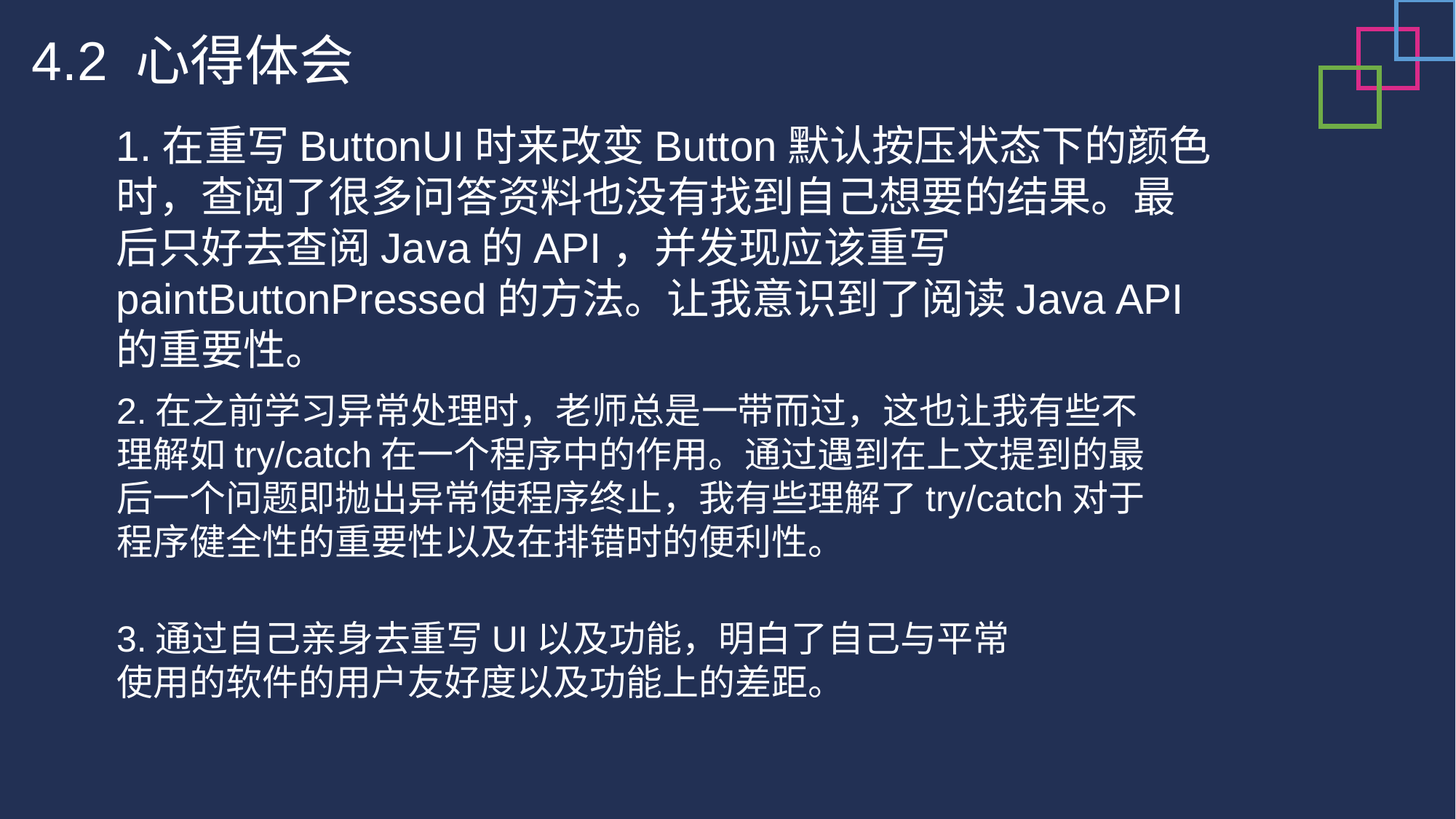

4.2 心得体会

1.在重写ButtonUI时来改变Button默认按压状态下的颜色时，查阅了很多问答资料也没有找到自己想要的结果。最后只好去查阅Java的API，并发现应该重写paintButtonPressed的方法。让我意识到了阅读Java API的重要性。

2.在之前学习异常处理时，老师总是一带而过，这也让我有些不理解如try/catch在一个程序中的作用。通过遇到在上文提到的最后一个问题即抛出异常使程序终止，我有些理解了try/catch对于程序健全性的重要性以及在排错时的便利性。
3.通过自己亲身去重写UI以及功能，明白了自己与平常使用的软件的用户友好度以及功能上的差距。